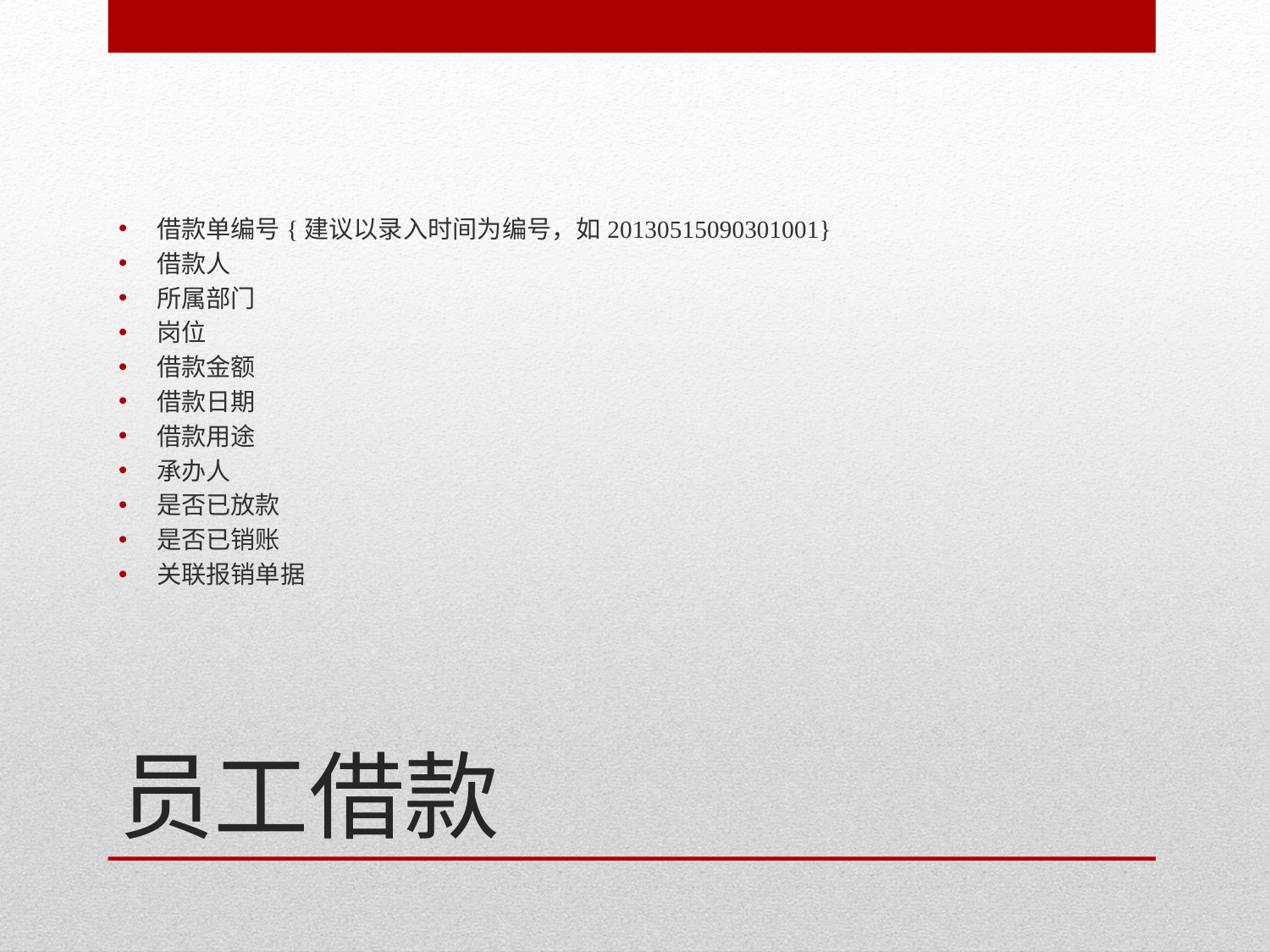

借款单编号{建议以录入时间为编号，如20130515090301001}
借款人
所属部门
岗位
借款金额
借款日期
借款用途
承办人
是否已放款
是否已销账
关联报销单据
# 员工借款